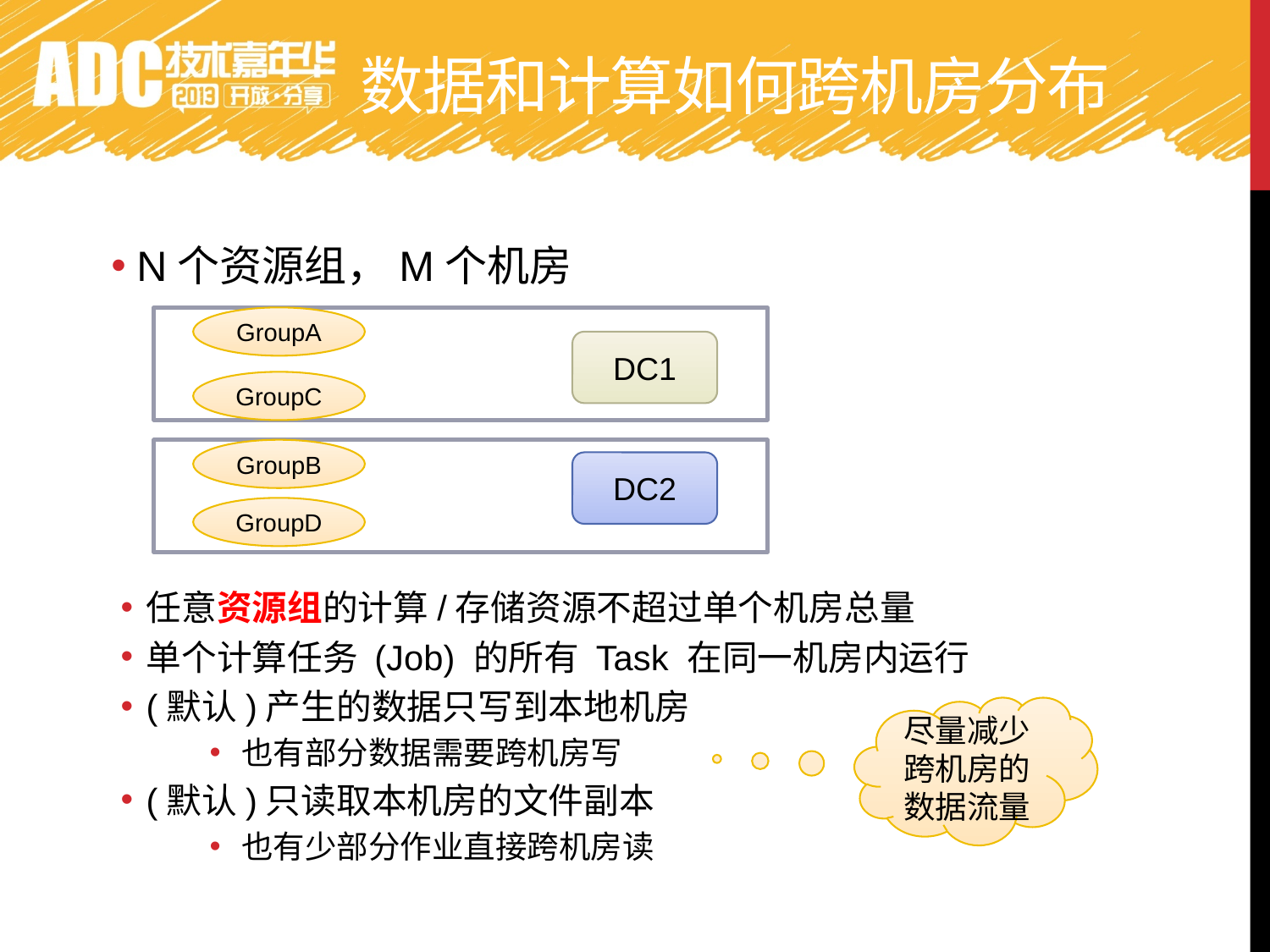

# 数据和计算如何跨机房分布
N个资源组，M个机房

GroupA
DC1
GroupC

GroupB
DC2
GroupD
任意资源组的计算/存储资源不超过单个机房总量
单个计算任务 (Job) 的所有 Task 在同一机房内运行
(默认)产生的数据只写到本地机房
也有部分数据需要跨机房写
(默认)只读取本机房的文件副本
也有少部分作业直接跨机房读
尽量减少跨机房的数据流量